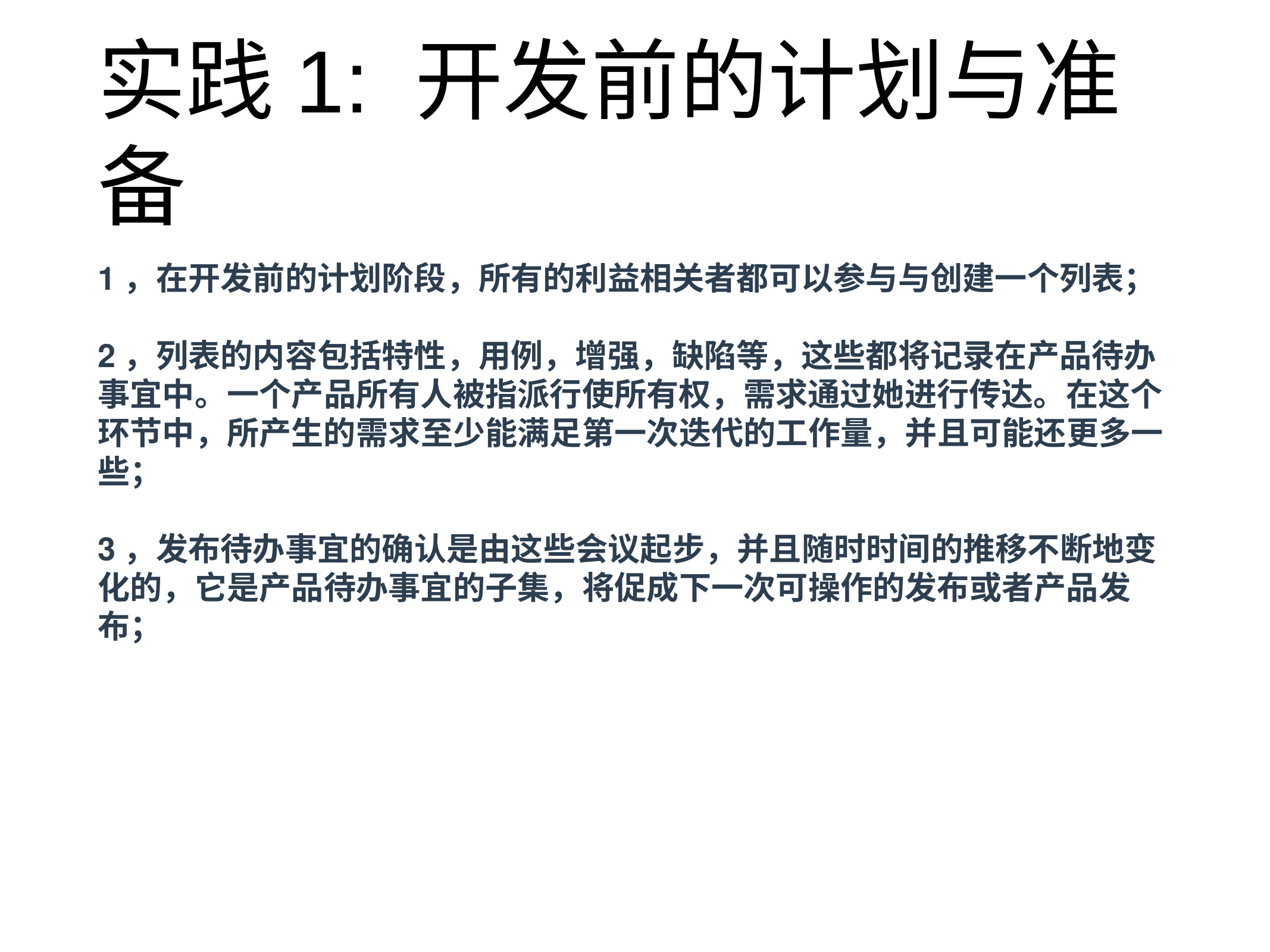

1，在开发前的计划阶段，所有的利益相关者都可以参与与创建一个列表；

2，列表的内容包括特性，用例，增强，缺陷等，这些都将记录在产品待办事宜中。⼀个产品所有人被指派行使所有权，需求通过她进行传达。在这个环节中，所产生的需求⾄少能满足第⼀次迭代的⼯作量，并且可能还更多⼀些；

3，发布待办事宜的确认是由这些会议起步，并且随时时间的推移不断地变化的，它是产品待办事宜的⼦集，将促成下一次可操作的发布或者产品发布；
# 实践1: 开发前的计划与准备